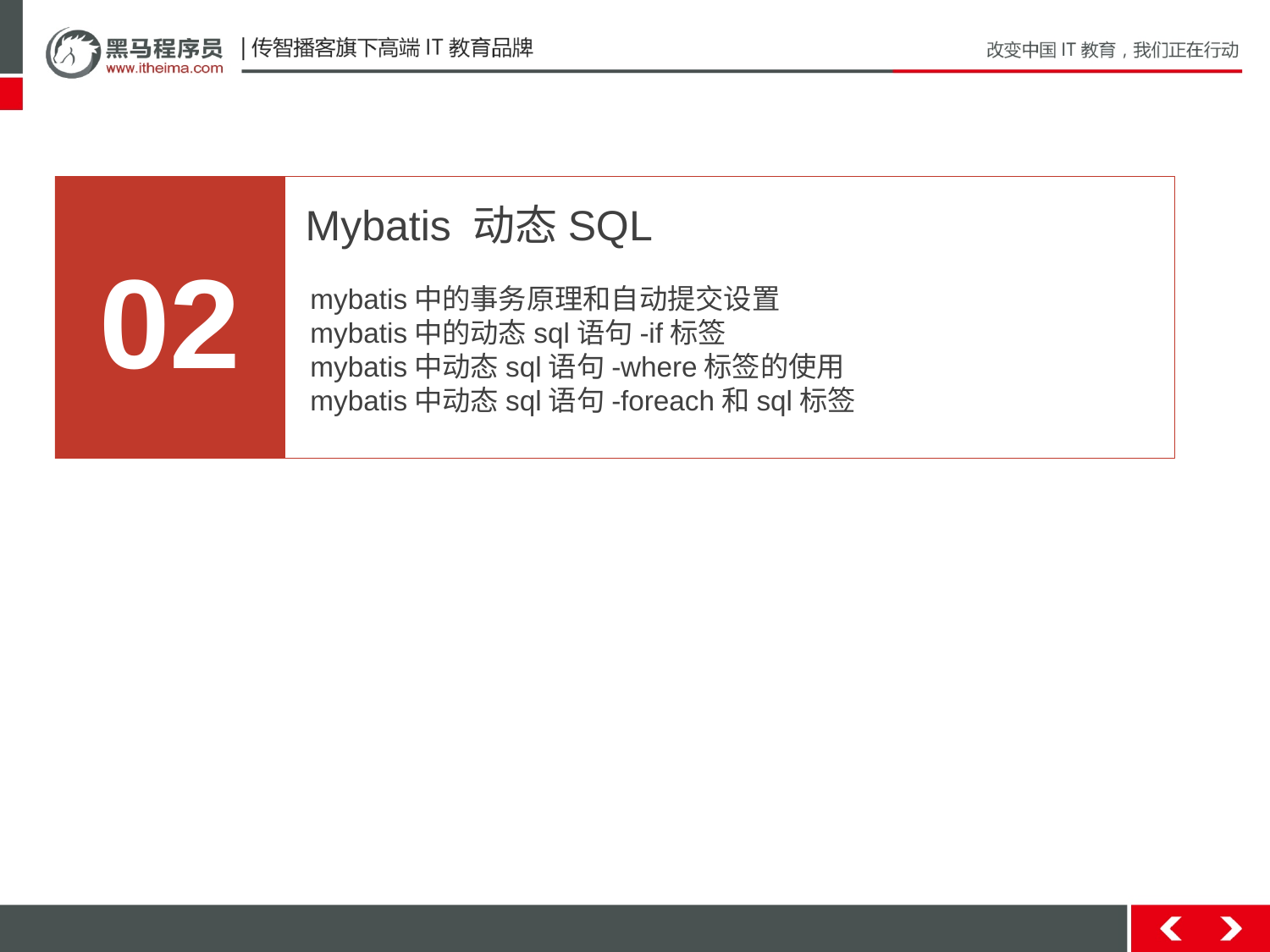

02

Mybatis 动态SQL
mybatis中的事务原理和自动提交设置
mybatis中的动态sql语句-if标签
mybatis中动态sql语句-where标签的使用
mybatis中动态sql语句-foreach和sql标签